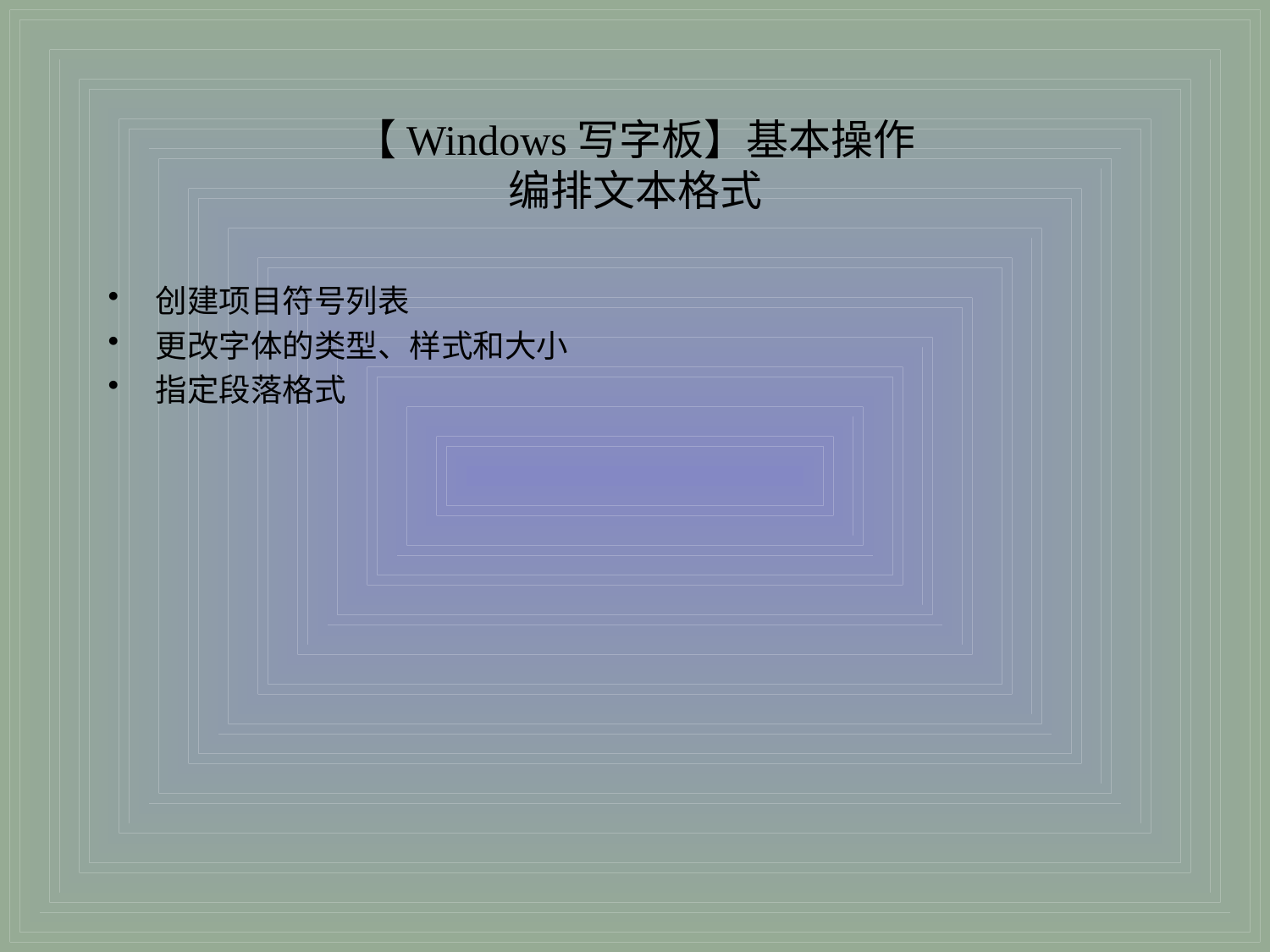

# 【Windows写字板】基本操作 编排文本格式
创建项目符号列表
更改字体的类型、样式和大小
指定段落格式